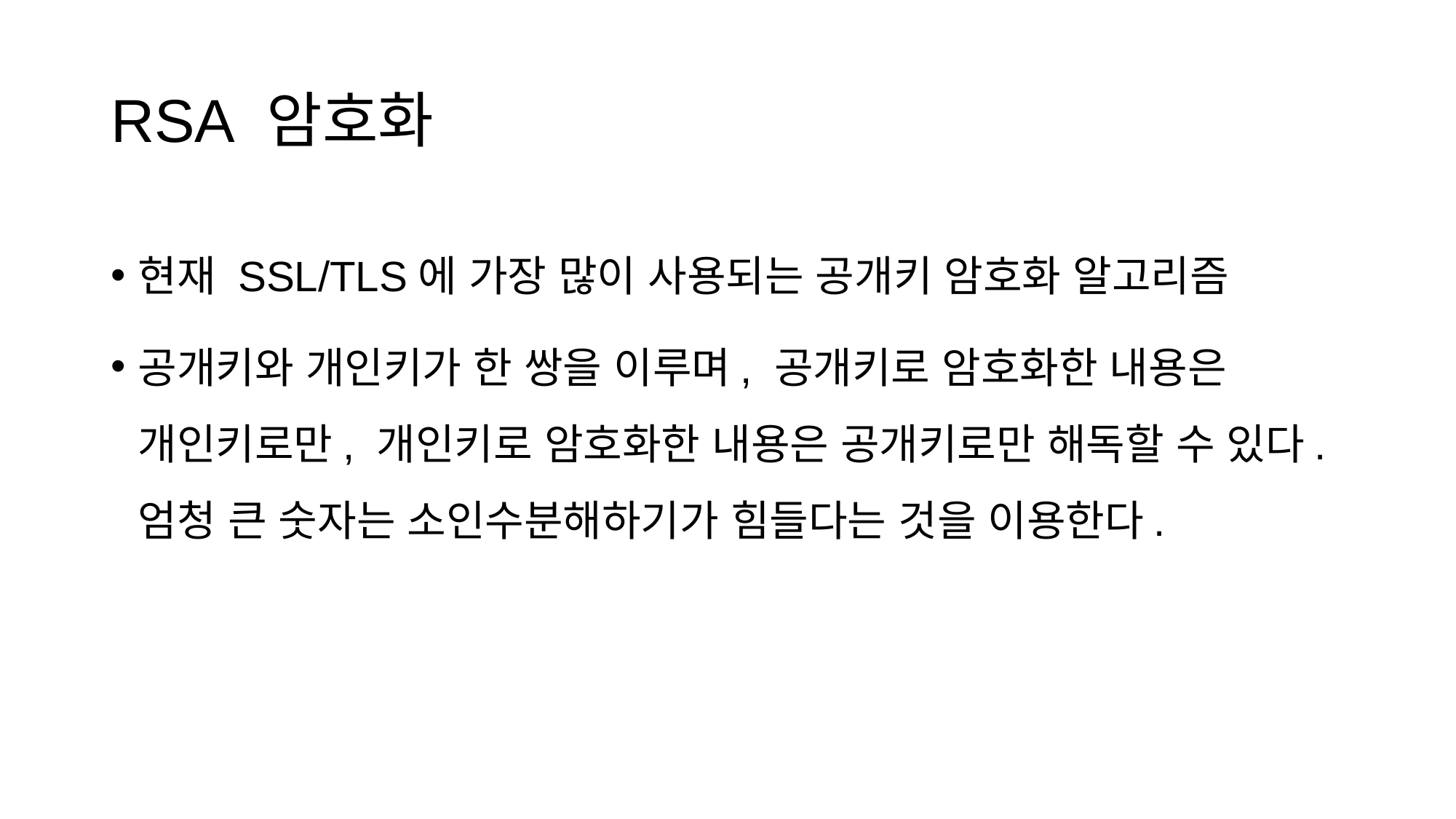

# RSA 암호화
현재 SSL/TLS에 가장 많이 사용되는 공개키 암호화 알고리즘
공개키와 개인키가 한 쌍을 이루며, 공개키로 암호화한 내용은 개인키로만, 개인키로 암호화한 내용은 공개키로만 해독할 수 있다. 엄청 큰 숫자는 소인수분해하기가 힘들다는 것을 이용한다.